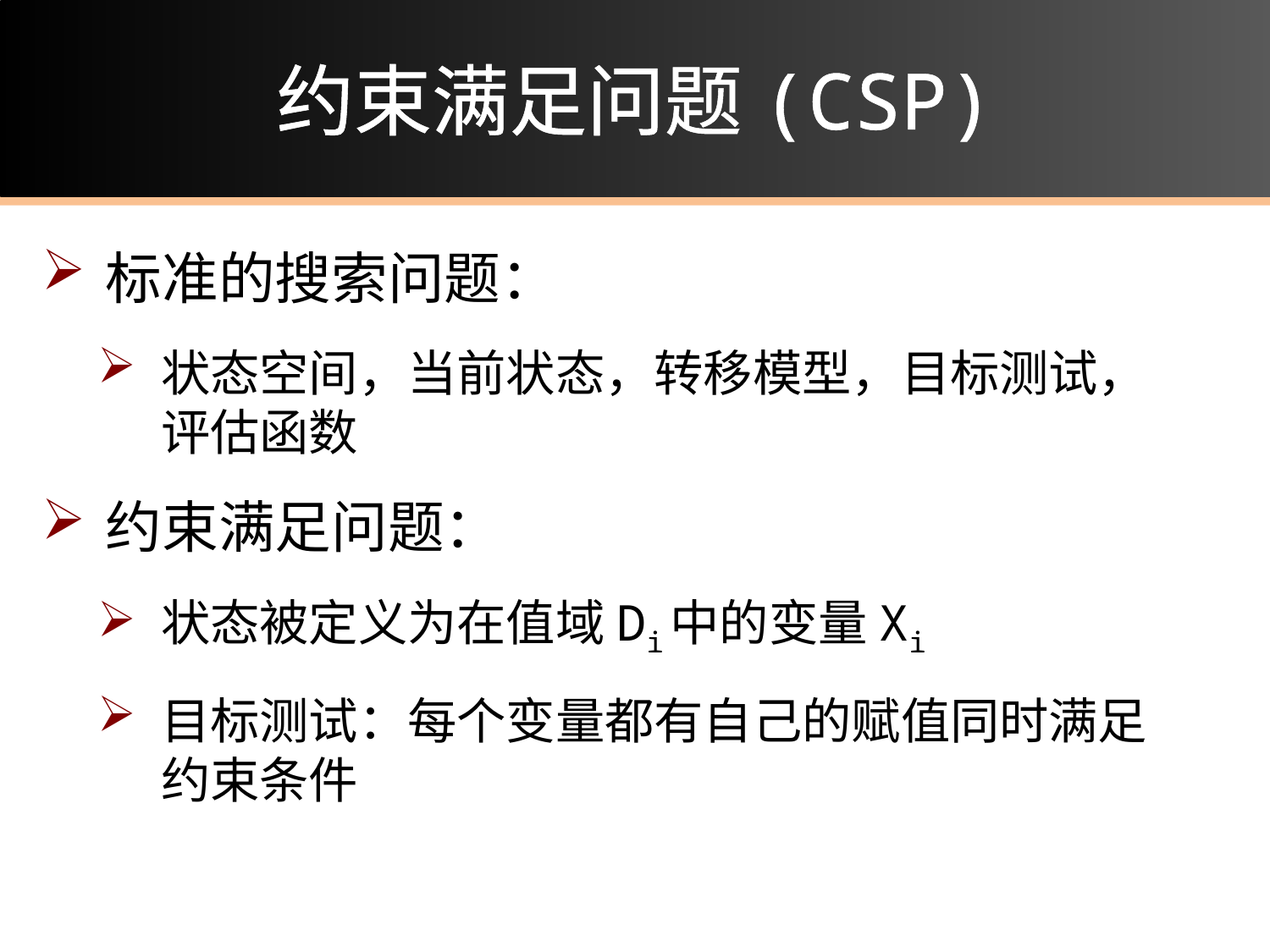

# 约束满足问题(CSP)
标准的搜索问题：
状态空间，当前状态，转移模型，目标测试，评估函数
约束满足问题：
状态被定义为在值域Di中的变量Xi
目标测试：每个变量都有自己的赋值同时满足约束条件